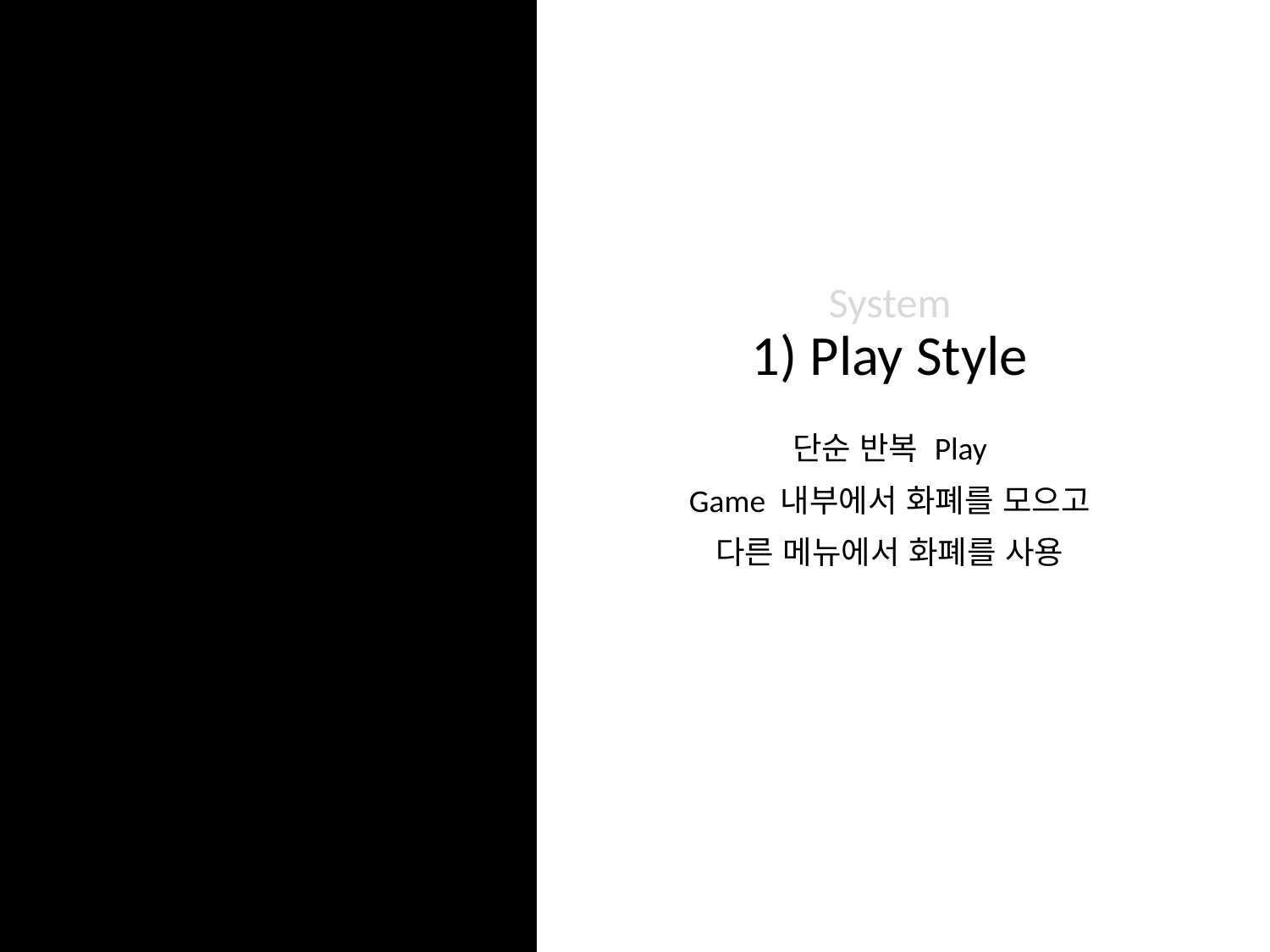

# System 1) Play Style
단순 반복 Play
Game 내부에서 화폐를 모으고
다른 메뉴에서 화폐를 사용